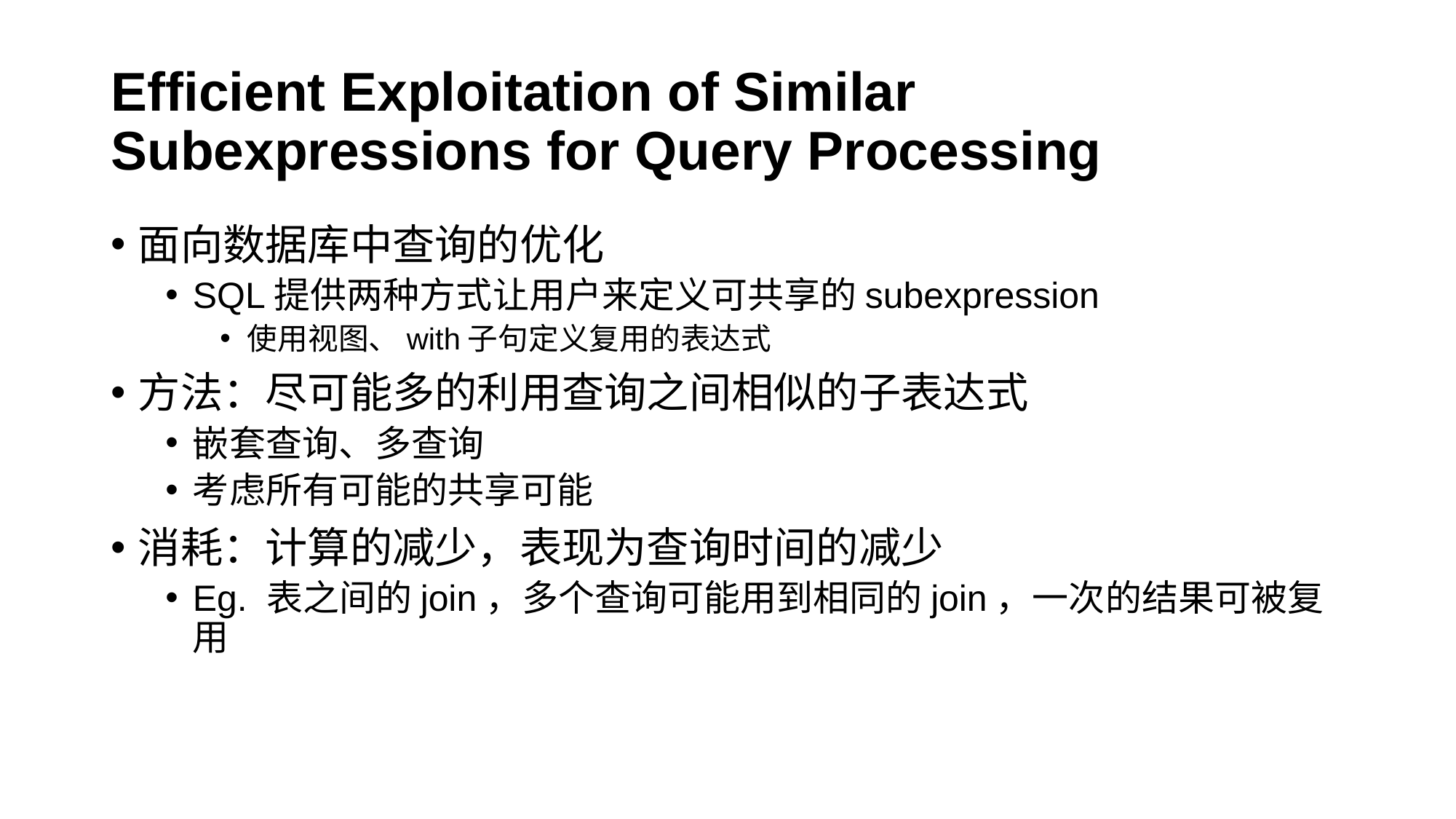

# Efficient Exploitation of Similar Subexpressions for Query Processing
面向数据库中查询的优化
SQL提供两种方式让用户来定义可共享的subexpression
使用视图、with子句定义复用的表达式
方法：尽可能多的利用查询之间相似的子表达式
嵌套查询、多查询
考虑所有可能的共享可能
消耗：计算的减少，表现为查询时间的减少
Eg. 表之间的join，多个查询可能用到相同的join，一次的结果可被复用